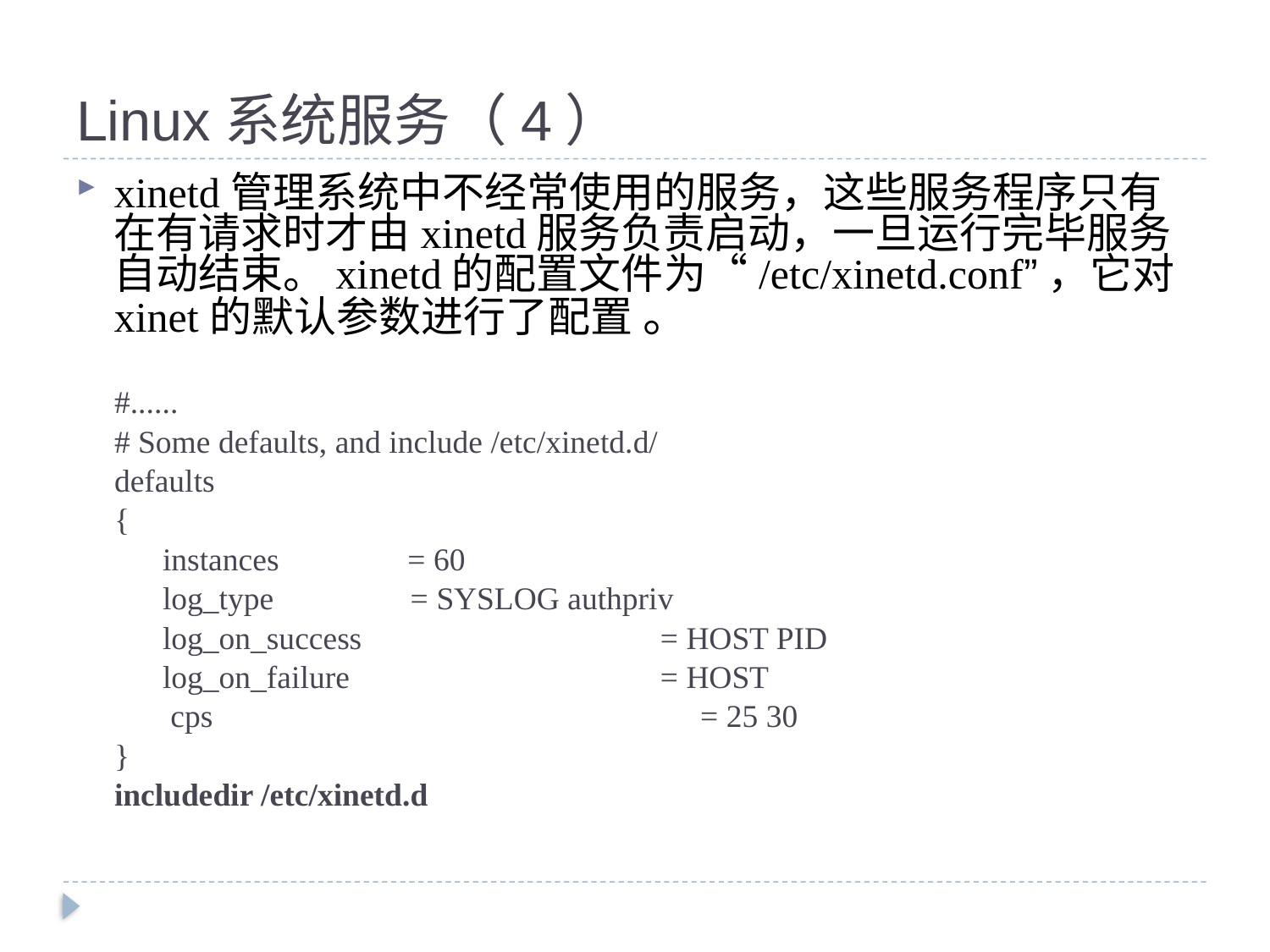

# Linux系统服务（4）
xinetd管理系统中不经常使用的服务，这些服务程序只有在有请求时才由xinetd服务负责启动，一旦运行完毕服务自动结束。xinetd的配置文件为“/etc/xinetd.conf”，它对xinet的默认参数进行了配置 。

#......
# Some defaults, and include /etc/xinetd.d/
defaults
{
      instances                = 60
      log_type                 = SYSLOG authpriv
      log_on_success			= HOST PID
      log_on_failure			= HOST
       cps				     = 25 30
}
includedir /etc/xinetd.d